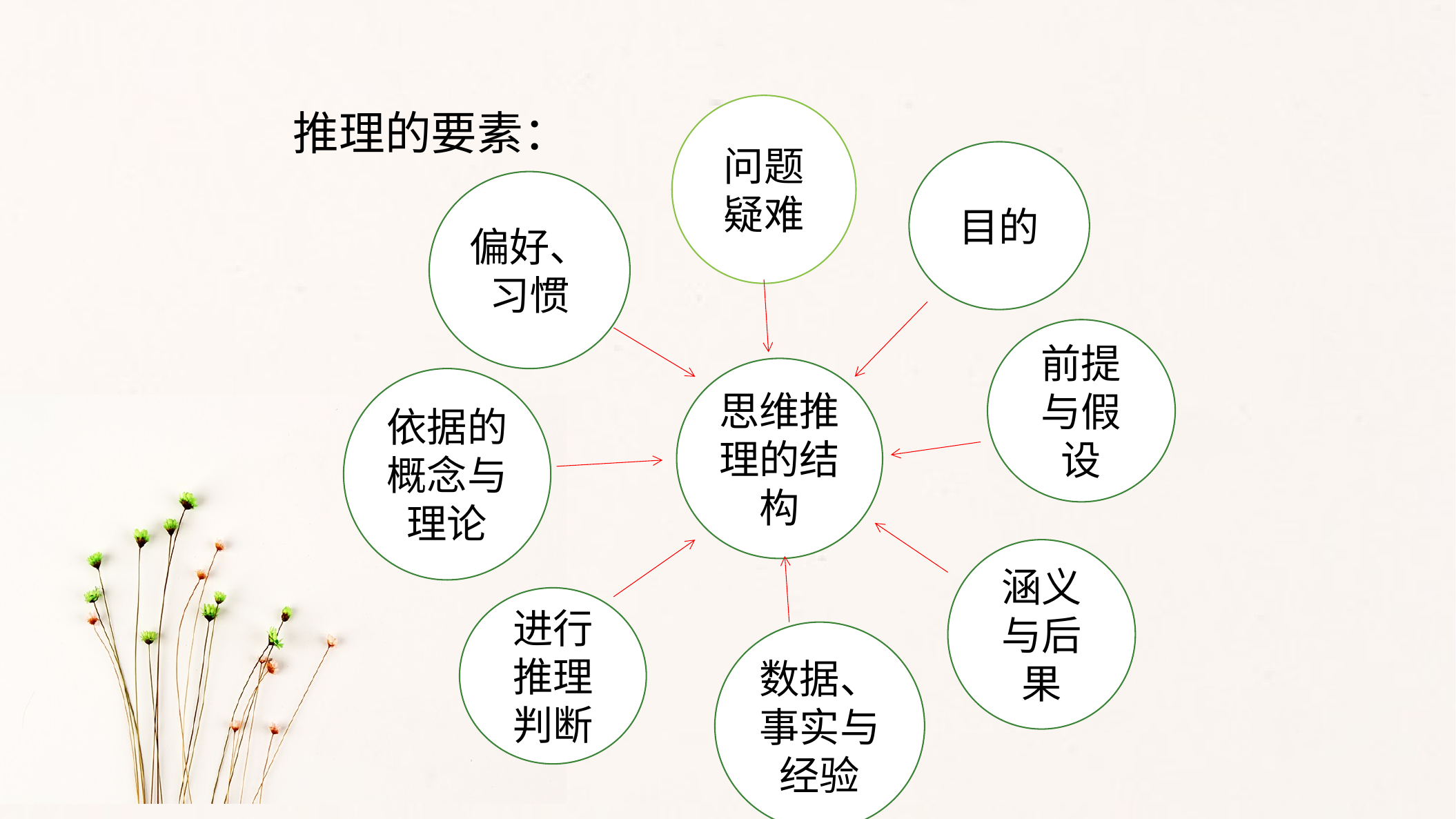

推理的要素：

问题疑难
目的
偏好、习惯
前提与假设
思维推理的结构
依据的概念与理论

涵义与后果
进行推理判断
数据、事实与经验